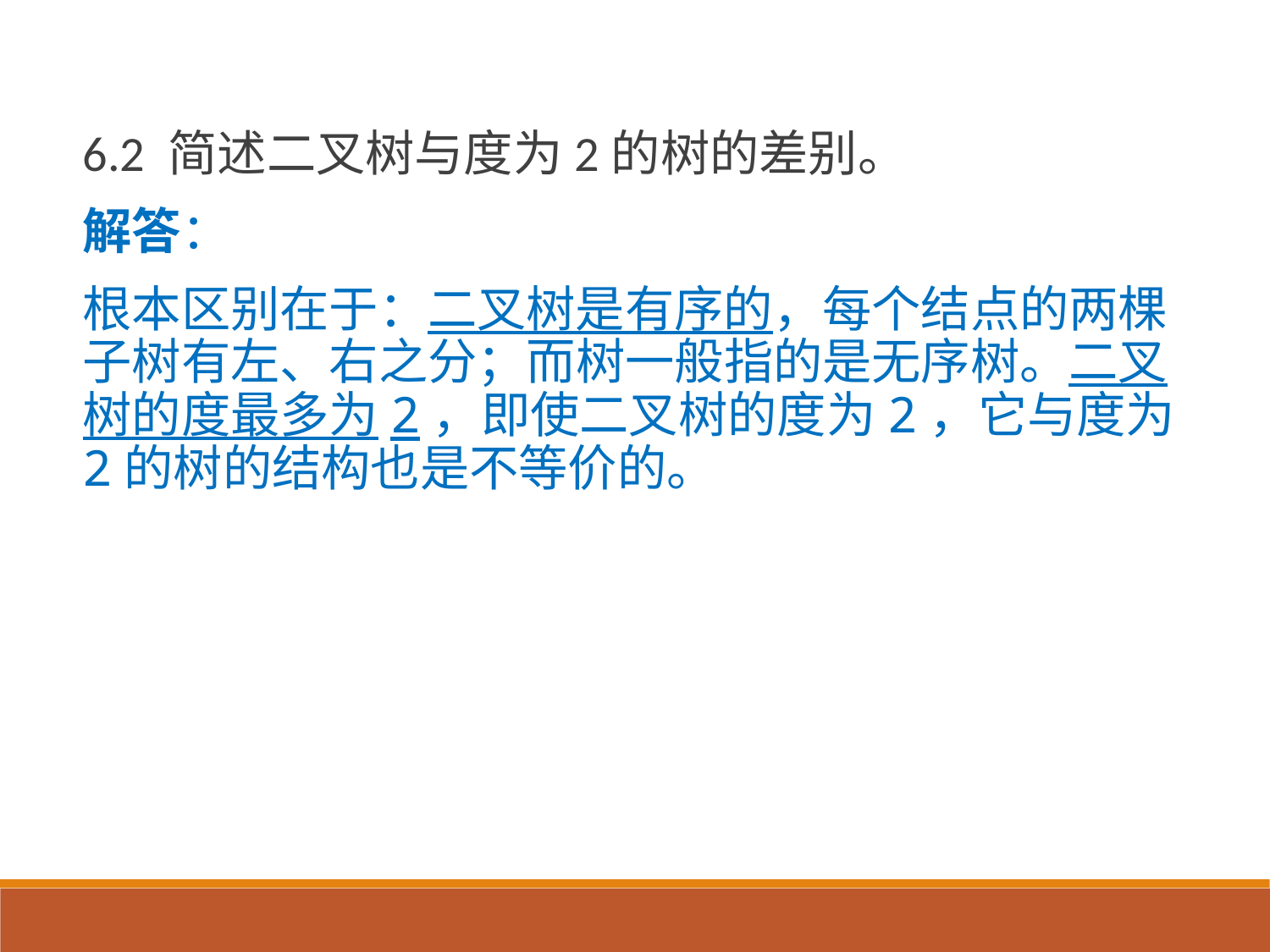

6.2 简述二叉树与度为2的树的差别。
解答：
根本区别在于：二叉树是有序的，每个结点的两棵子树有左、右之分；而树一般指的是无序树。二叉树的度最多为2，即使二叉树的度为2，它与度为2的树的结构也是不等价的。